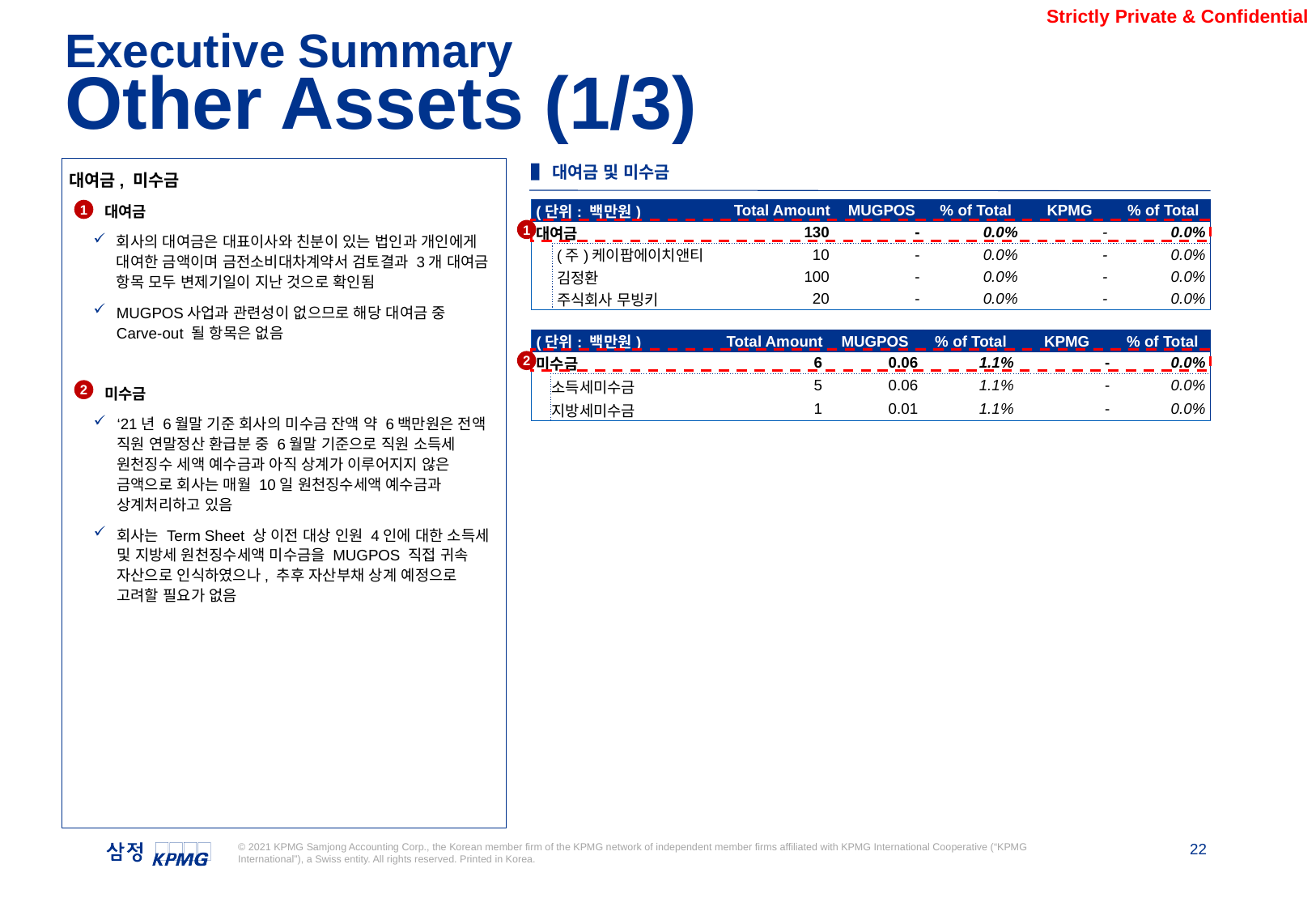

Executive Summary
Other Assets (1/3)
▌대여금 및 미수금

대여금, 미수금
대여금
회사의 대여금은 대표이사와 친분이 있는 법인과 개인에게 대여한 금액이며 금전소비대차계약서 검토결과 3개 대여금 항목 모두 변제기일이 지난 것으로 확인됨
MUGPOS사업과 관련성이 없으므로 해당 대여금 중 Carve-out 될 항목은 없음

미수금
‘21년 6월말 기준 회사의 미수금 잔액 약 6백만원은 전액 직원 연말정산 환급분 중 6월말 기준으로 직원 소득세 원천징수 세액 예수금과 아직 상계가 이루어지지 않은 금액으로 회사는 매월 10일 원천징수세액 예수금과 상계처리하고 있음
회사는 Term Sheet 상 이전 대상 인원 4인에 대한 소득세 및 지방세 원천징수세액 미수금을 MUGPOS 직접 귀속 자산으로 인식하였으나, 추후 자산부채 상계 예정으로 고려할 필요가 없음
| (단위: 백만원) |  | Total Amount | MUGPOS | % of Total | KPMG | % of Total |
| --- | --- | --- | --- | --- | --- | --- |
| 대여금 |  | 130 | - | 0.0% | - | 0.0% |
|  | (주)케이팝에이치앤티 | 10 | - | 0.0% | - | 0.0% |
|  | 김정환 | 100 | - | 0.0% | - | 0.0% |
|  | 주식회사 무빙키 | 20 | - | 0.0% | - | 0.0% |
1
1

| (단위: 백만원) |  | Total Amount | MUGPOS | % of Total | KPMG | % of Total |
| --- | --- | --- | --- | --- | --- | --- |
| 미수금 |  | 6 | 0.06 | 1.1% | - | 0.0% |
|  | 소득세미수금 | 5 | 0.06 | 1.1% | - | 0.0% |
|  | 지방세미수금 | 1 | 0.01 | 1.1% | - | 0.0% |

2
2